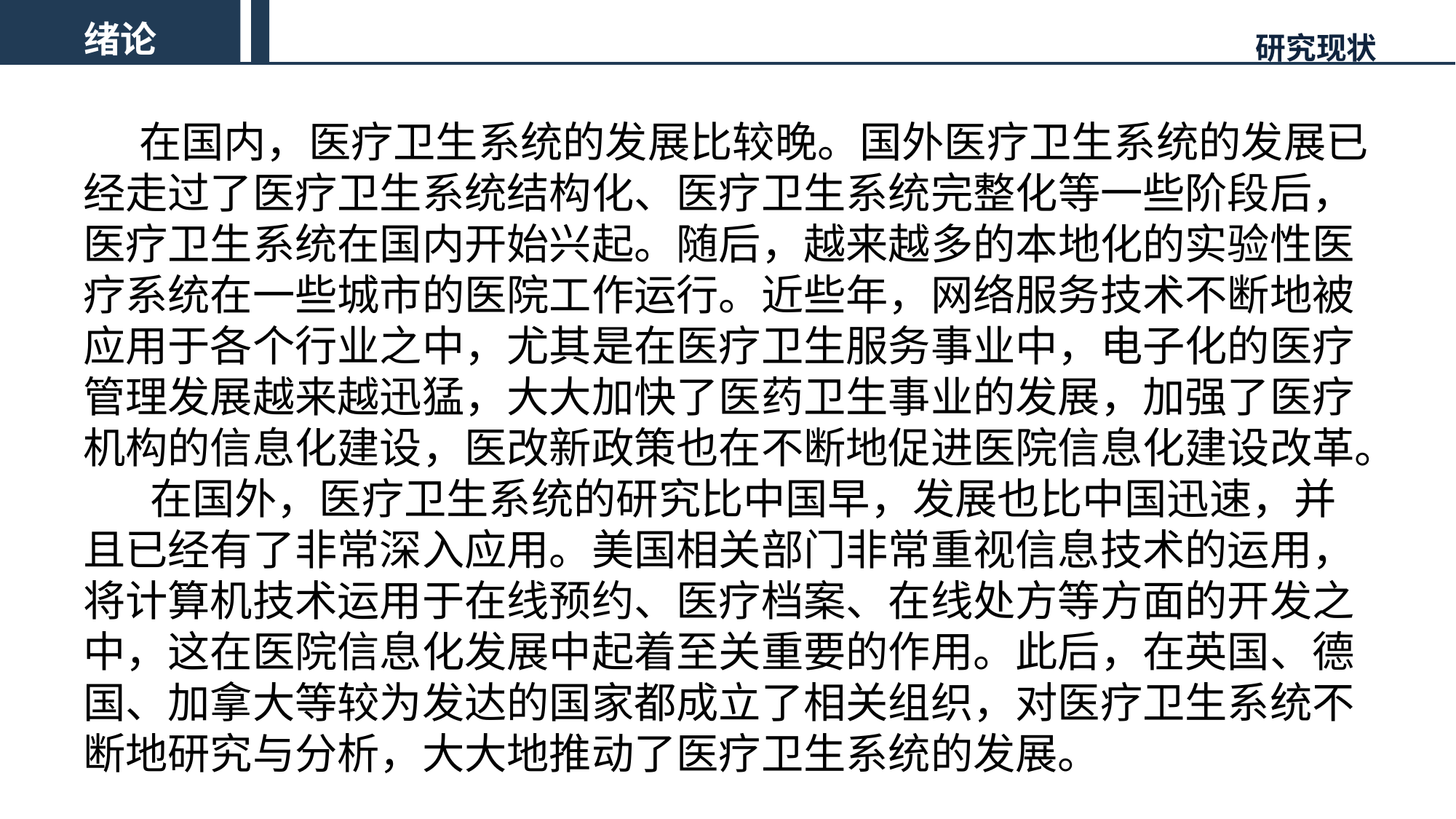

绪论

研究现状
     在国内，医疗卫生系统的发展比较晚。国外医疗卫生系统的发展已经走过了医疗卫生系统结构化、医疗卫生系统完整化等一些阶段后，医疗卫生系统在国内开始兴起。随后，越来越多的本地化的实验性医疗系统在一些城市的医院工作运行。近些年，网络服务技术不断地被应用于各个行业之中，尤其是在医疗卫生服务事业中，电子化的医疗管理发展越来越迅猛，大大加快了医药卫生事业的发展，加强了医疗机构的信息化建设，医改新政策也在不断地促进医院信息化建设改革。
      在国外，医疗卫生系统的研究比中国早，发展也比中国迅速，并且已经有了非常深入应用。美国相关部门非常重视信息技术的运用，将计算机技术运用于在线预约、医疗档案、在线处方等方面的开发之中，这在医院信息化发展中起着至关重要的作用。此后，在英国、德国、加拿大等较为发达的国家都成立了相关组织，对医疗卫生系统不断地研究与分析，大大地推动了医疗卫生系统的发展。